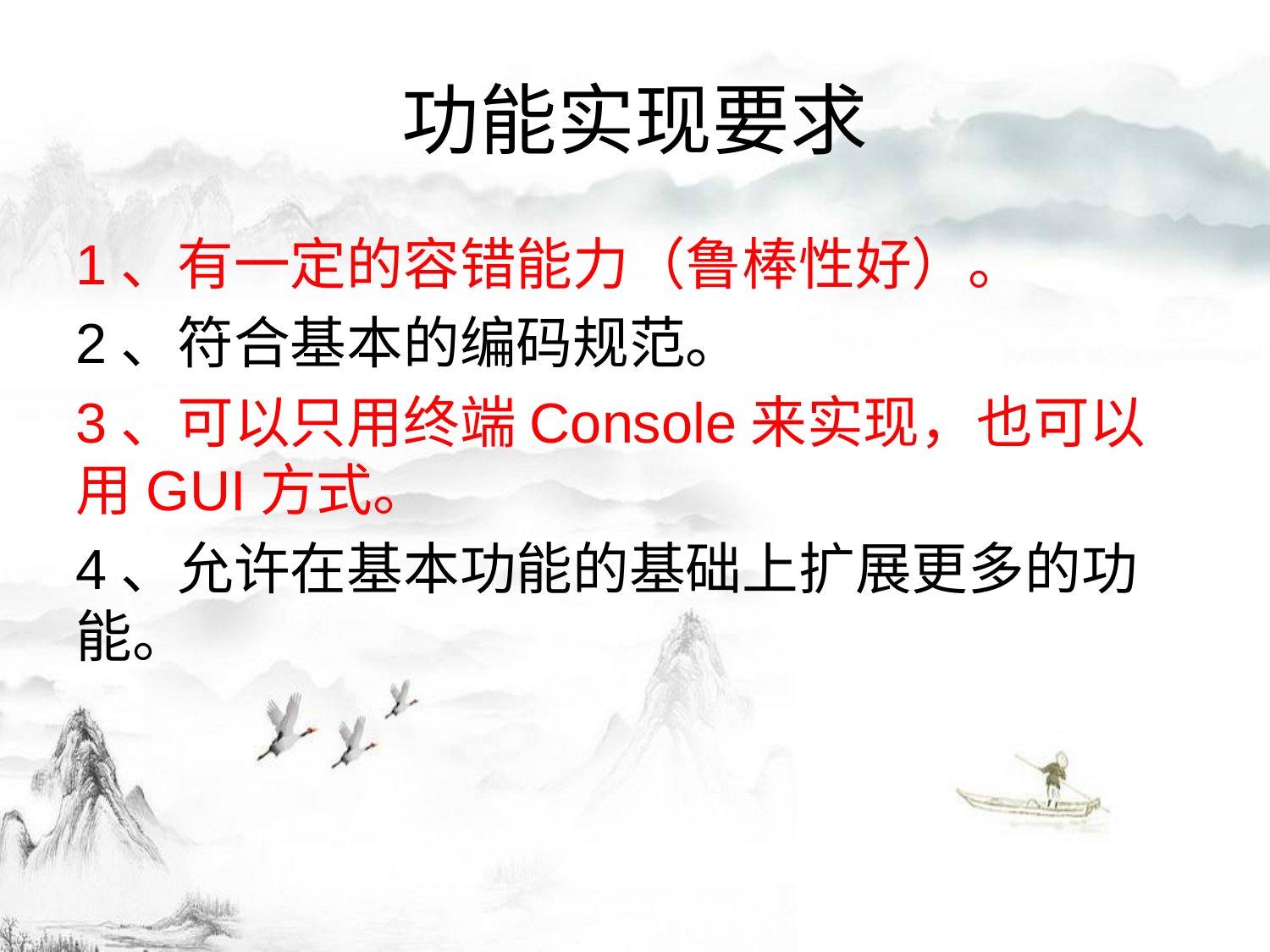

# 功能实现要求
1、有一定的容错能力（鲁棒性好）。
2、符合基本的编码规范。
3、可以只用终端Console来实现，也可以用GUI方式。
4、允许在基本功能的基础上扩展更多的功能。